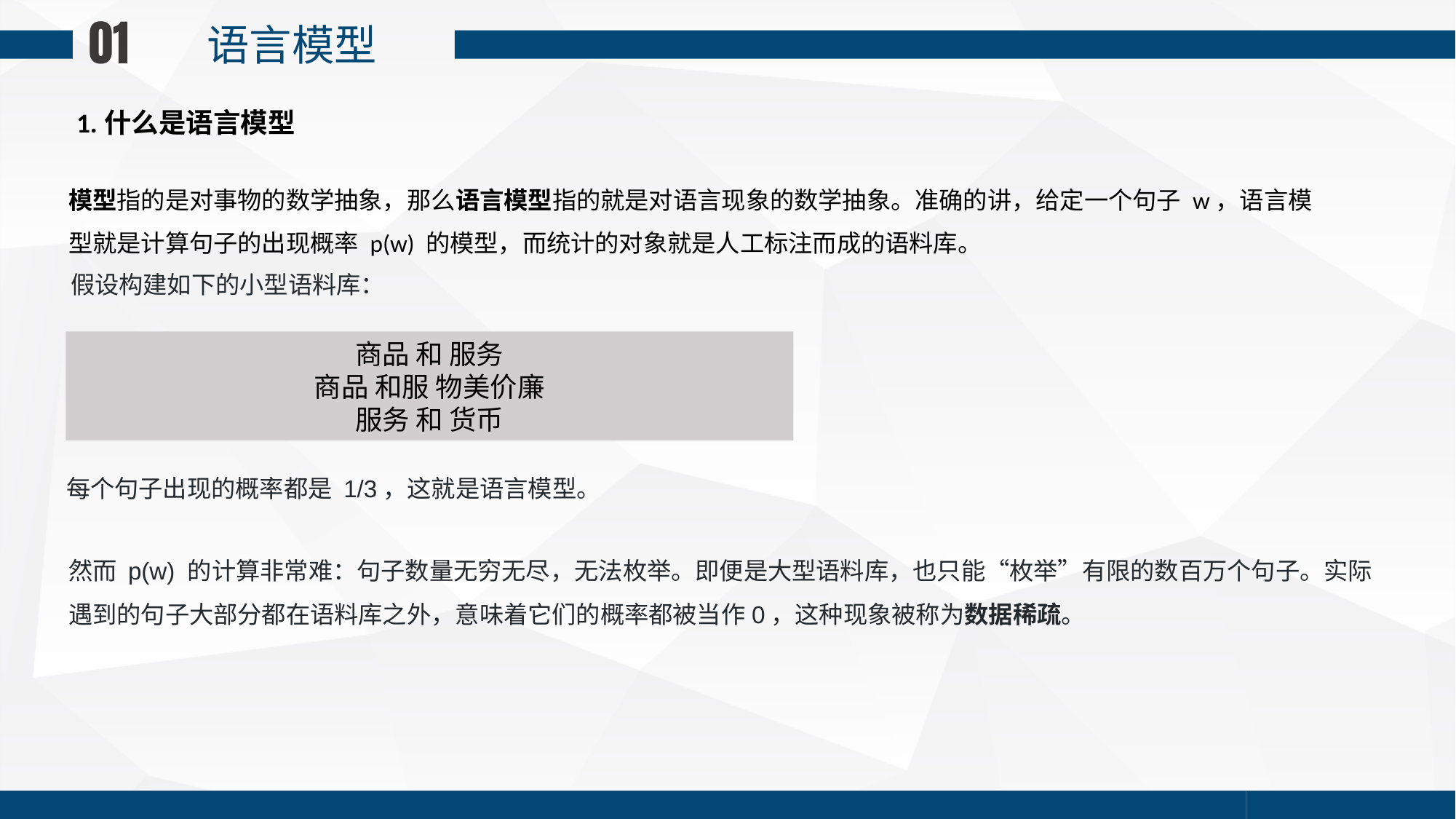

01
语言模型

1.什么是语言模型
模型指的是对事物的数学抽象，那么语言模型指的就是对语言现象的数学抽象。准确的讲，给定一个句子 w，语言模型就是计算句子的出现概率 p(w) 的模型，而统计的对象就是人工标注而成的语料库。
假设构建如下的小型语料库：
商品 和 服务
商品 和服 物美价廉
服务 和 货币
每个句子出现的概率都是 1/3，这就是语言模型。
然而 p(w) 的计算非常难：句子数量无穷无尽，无法枚举。即便是大型语料库，也只能“枚举”有限的数百万个句子。实际遇到的句子大部分都在语料库之外，意味着它们的概率都被当作0，这种现象被称为数据稀疏。